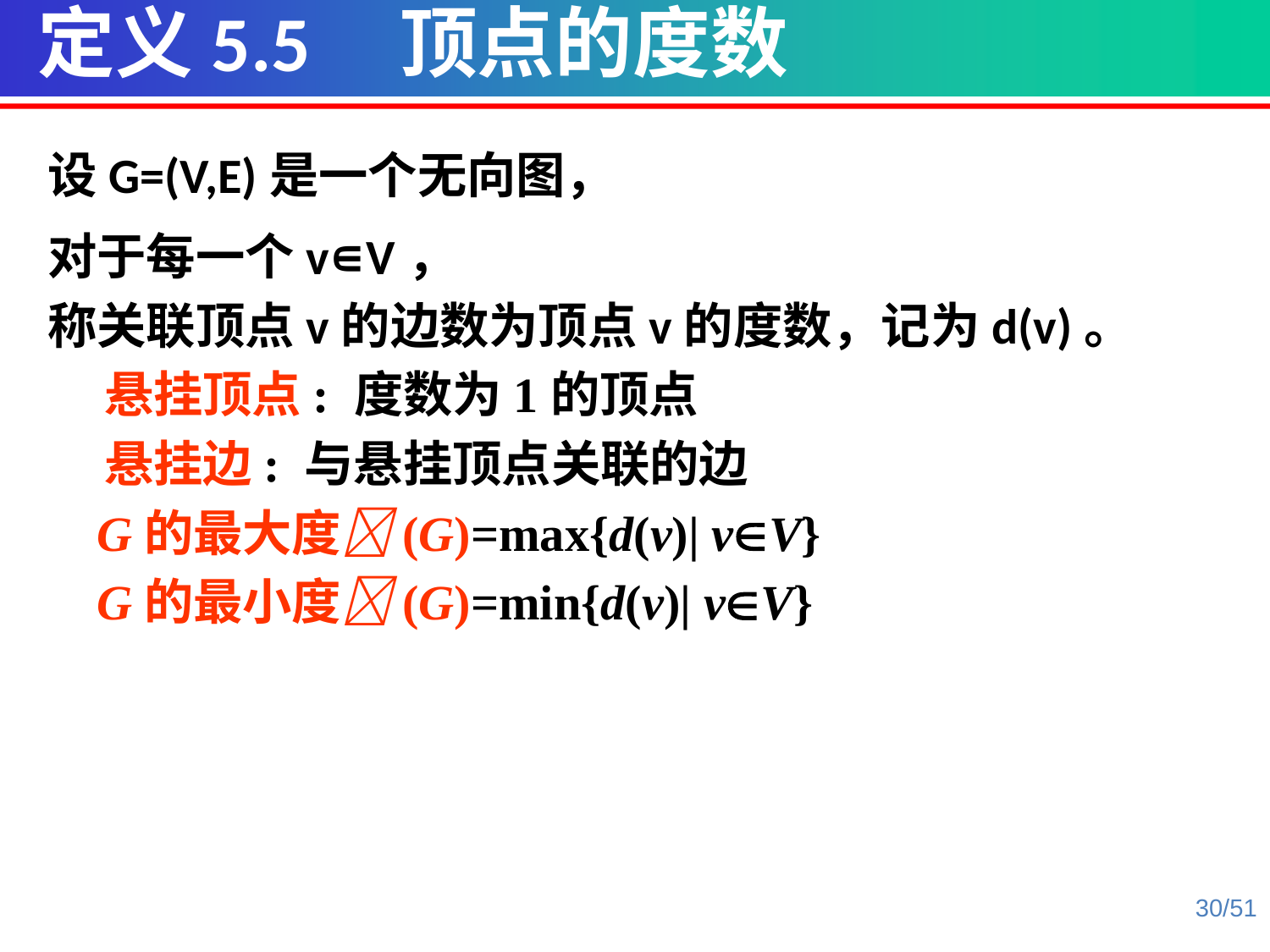

定义5.5    顶点的度数
设G=(V,E)是一个无向图，
对于每一个v∊V，
称关联顶点v的边数为顶点v的度数，记为d(v)。
    悬挂顶点: 度数为1的顶点
    悬挂边: 与悬挂顶点关联的边
    G的最大度Δ(G)=max{d(v)| v∈V}
    G的最小度δ(G)=min{d(v)| v∈V}

30/51